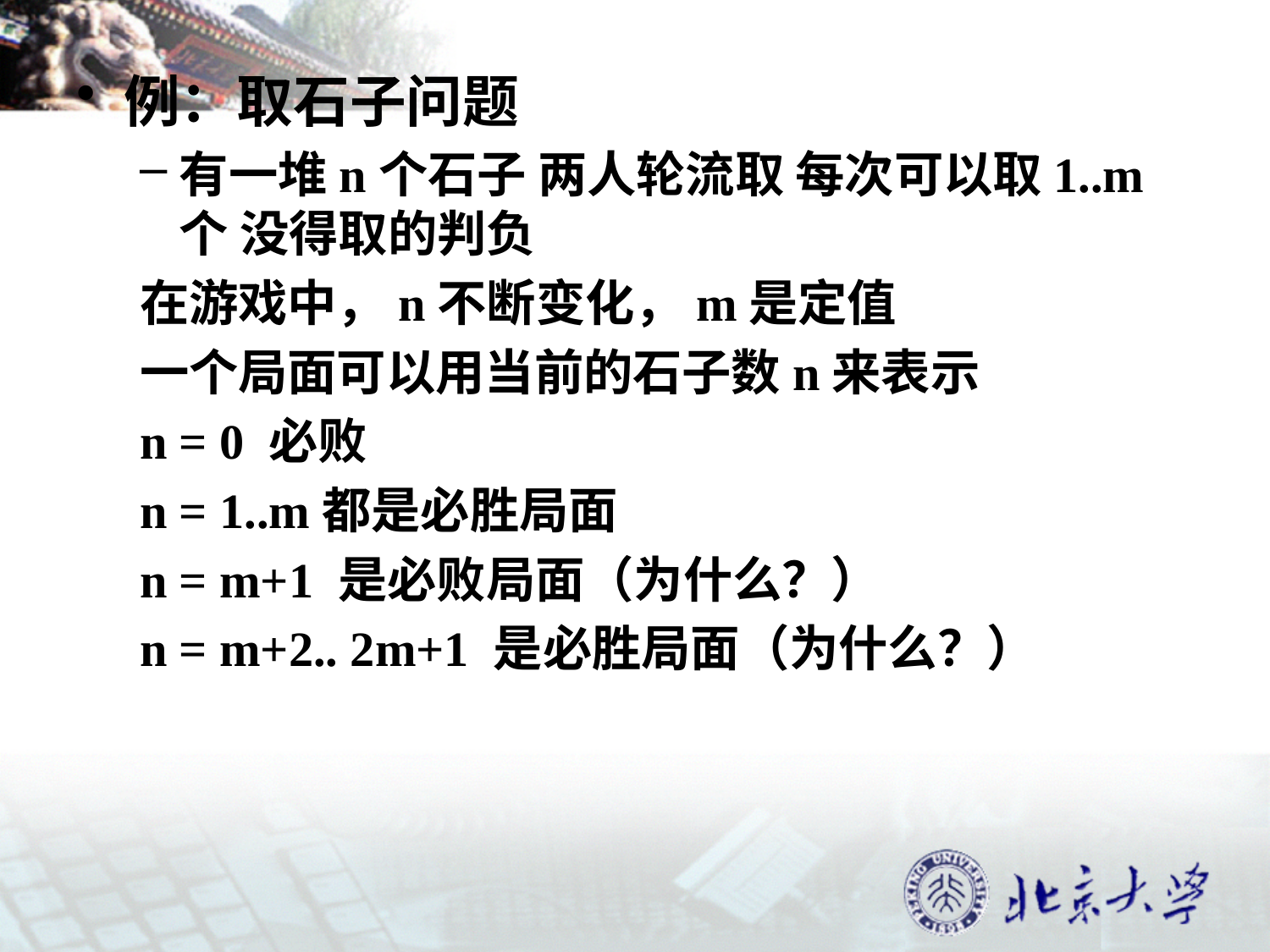

例：取石子问题
有一堆n个石子 两人轮流取 每次可以取1..m个 没得取的判负
在游戏中，n不断变化，m是定值
一个局面可以用当前的石子数n来表示
n = 0 必败
n = 1..m都是必胜局面
n = m+1 是必败局面（为什么？）
n = m+2.. 2m+1 是必胜局面（为什么？）